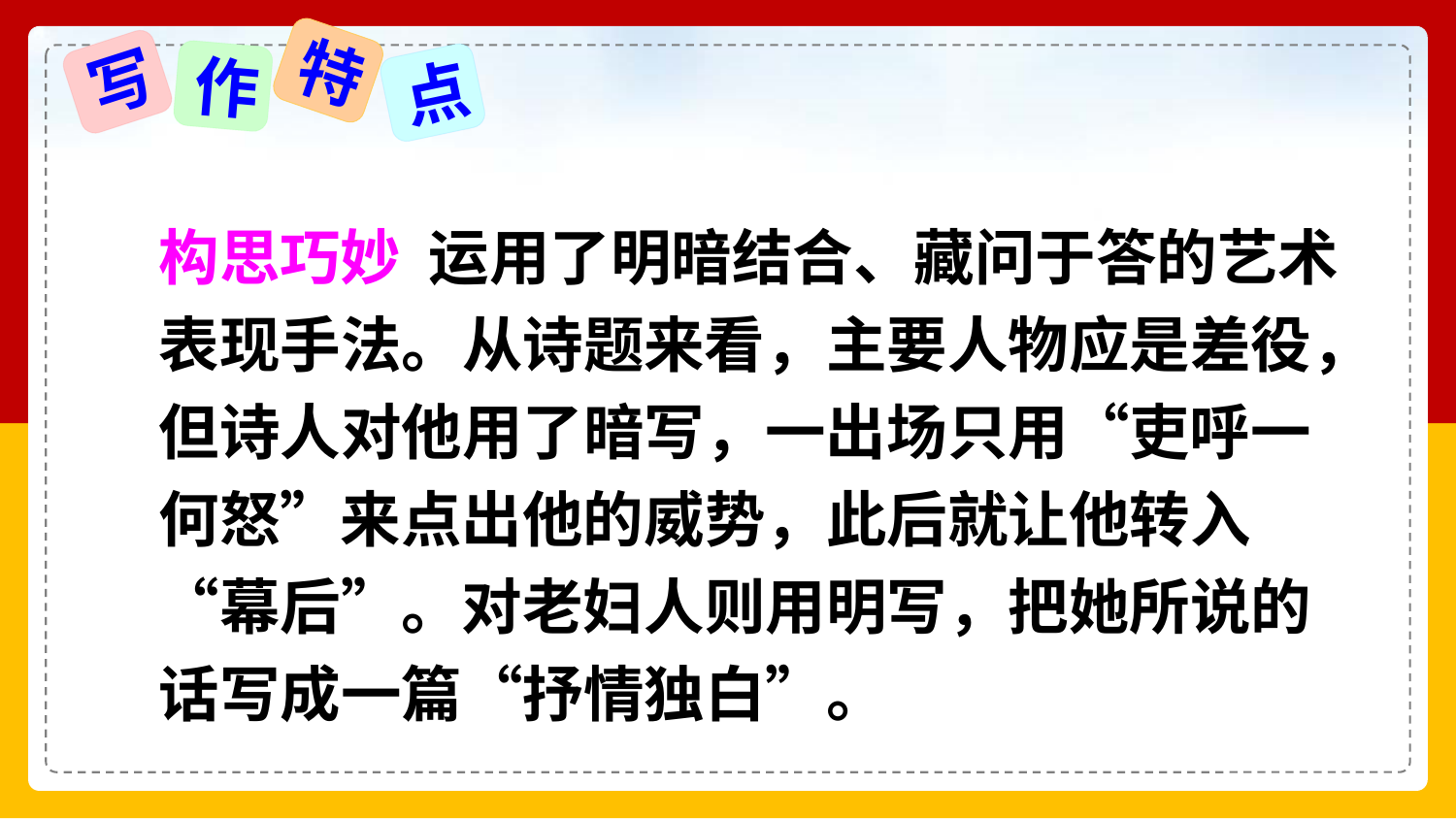

特
写
作
点
构思巧妙  运用了明暗结合、藏问于答的艺术表现手法。从诗题来看，主要人物应是差役，但诗人对他用了暗写，一出场只用“吏呼一何怒”来点出他的威势，此后就让他转入“幕后”。对老妇人则用明写，把她所说的话写成一篇“抒情独白”。